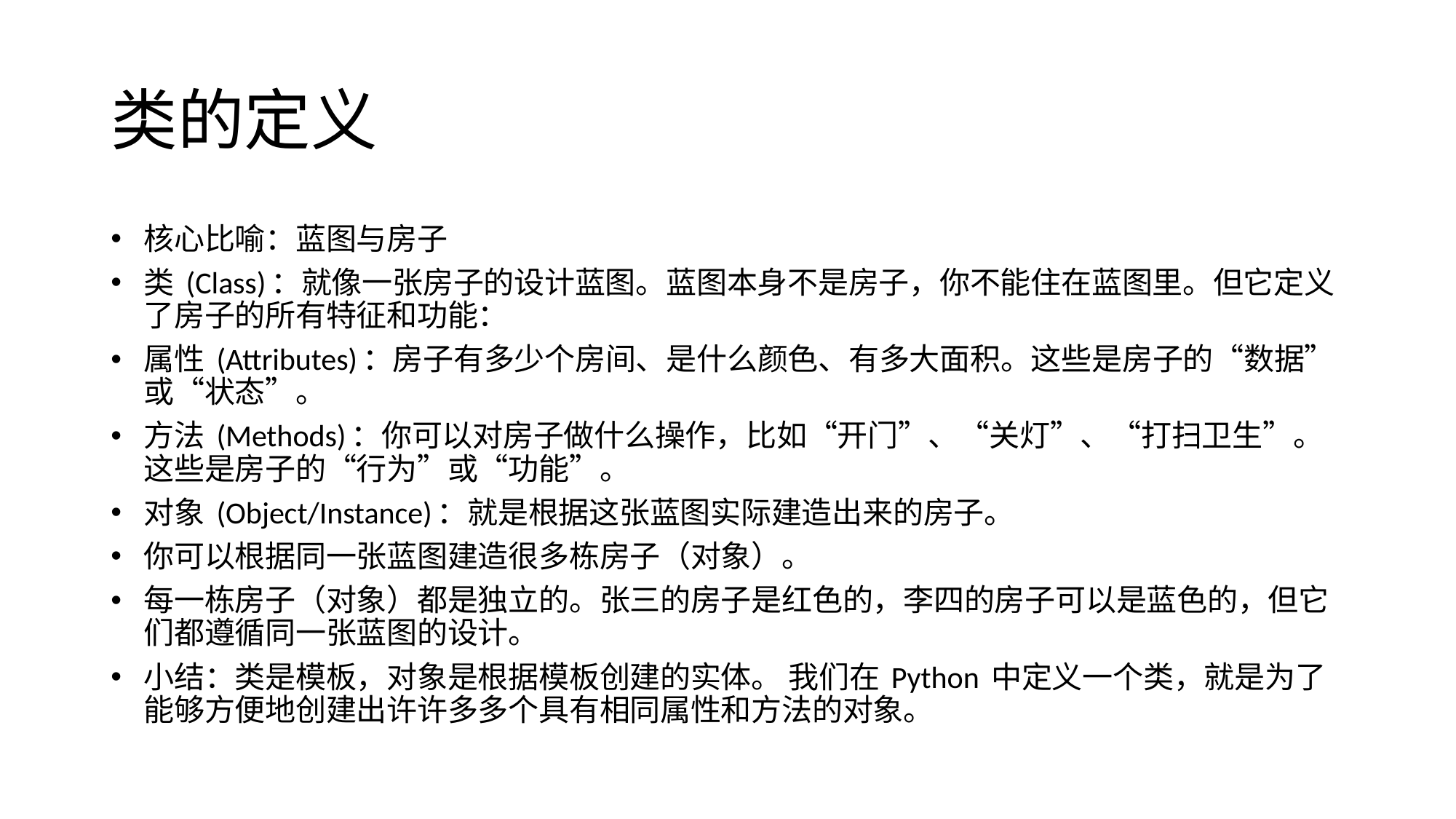

# 类的定义
核心比喻：蓝图与房子
类 (Class)：就像一张房子的设计蓝图。蓝图本身不是房子，你不能住在蓝图里。但它定义了房子的所有特征和功能：
属性 (Attributes)：房子有多少个房间、是什么颜色、有多大面积。这些是房子的“数据”或“状态”。
方法 (Methods)：你可以对房子做什么操作，比如“开门”、“关灯”、“打扫卫生”。这些是房子的“行为”或“功能”。
对象 (Object/Instance)：就是根据这张蓝图实际建造出来的房子。
你可以根据同一张蓝图建造很多栋房子（对象）。
每一栋房子（对象）都是独立的。张三的房子是红色的，李四的房子可以是蓝色的，但它们都遵循同一张蓝图的设计。
小结：类是模板，对象是根据模板创建的实体。 我们在 Python 中定义一个类，就是为了能够方便地创建出许许多多个具有相同属性和方法的对象。